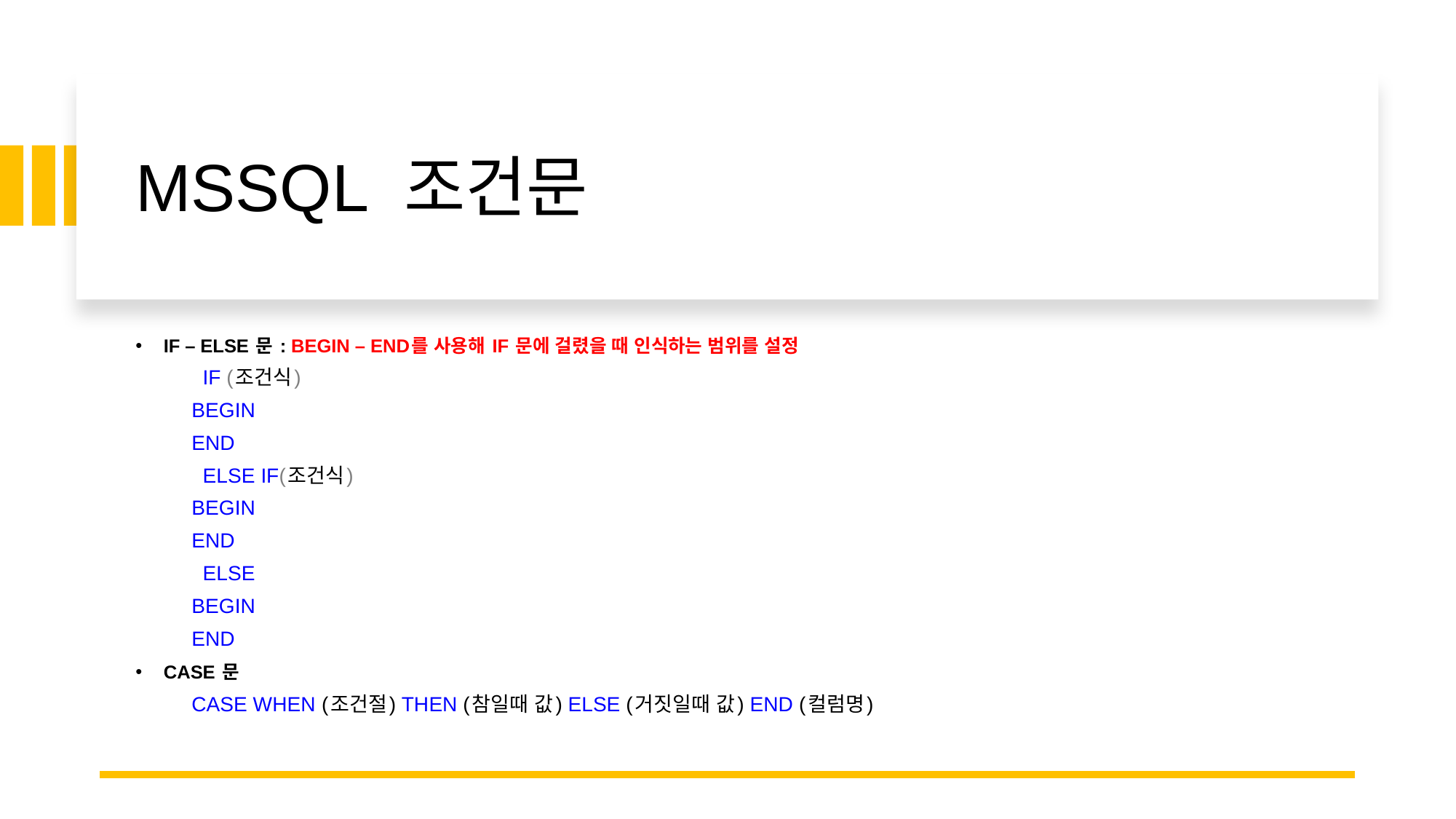

# MSSQL 조건문
IF – ELSE 문 : BEGIN – END를 사용해 IF 문에 걸렸을 때 인식하는 범위를 설정
  IF (조건식)
	BEGIN
	END
  ELSE IF(조건식)
	BEGIN
	END
  ELSE
	BEGIN
	END
CASE 문
CASE WHEN (조건절) THEN (참일때 값) ELSE (거짓일때 값) END (컬럼명)